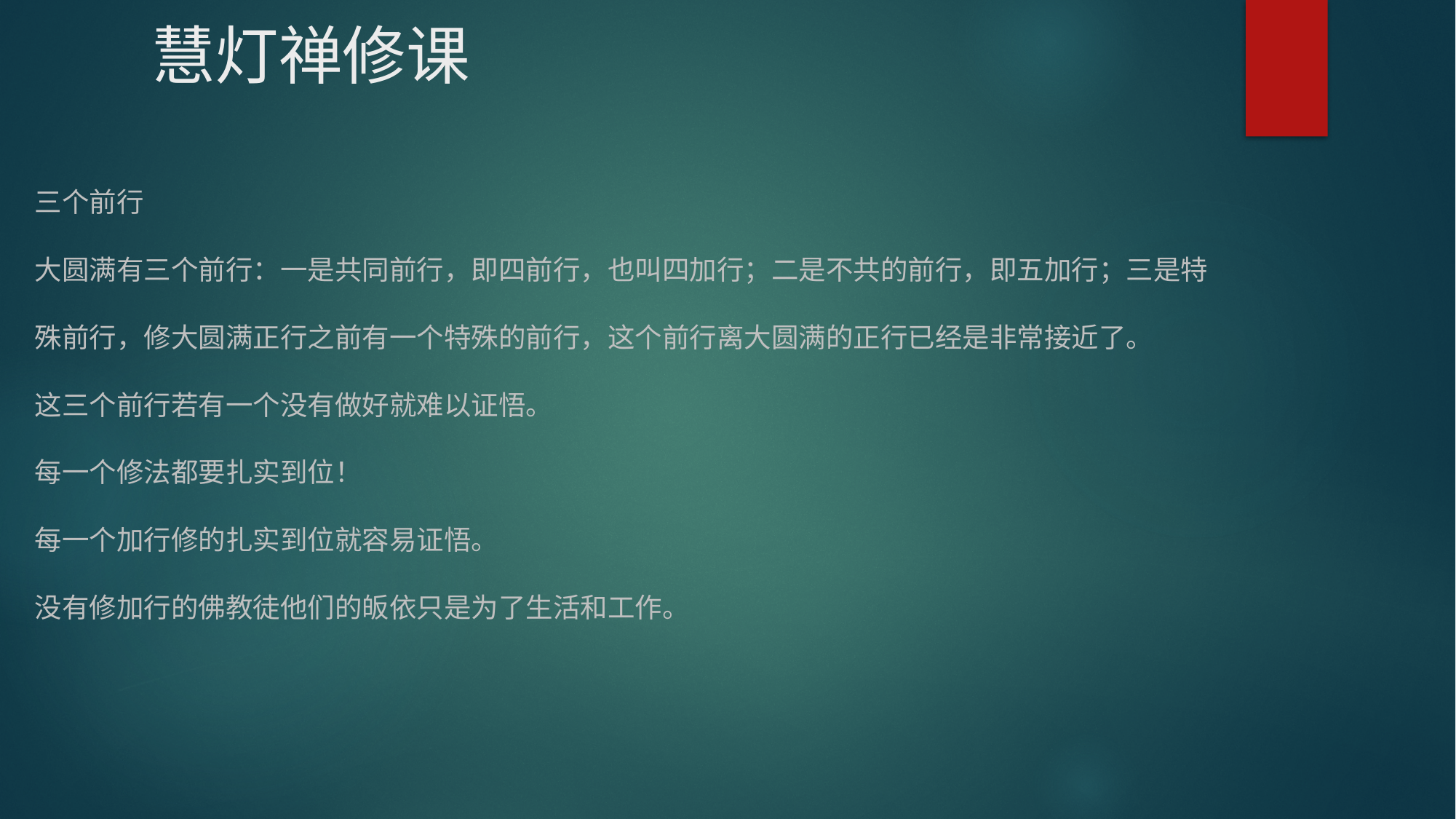

慧灯禅修课

三个前行
大圆满有三个前行：一是共同前行，即四前行，也叫四加行；二是不共的前行，即五加行；三是特
殊前行，修大圆满正行之前有一个特殊的前行，这个前行离大圆满的正行已经是非常接近了。
这三个前行若有一个没有做好就难以证悟。
每一个修法都要扎实到位！
每一个加行修的扎实到位就容易证悟。
没有修加行的佛教徒他们的皈依只是为了生活和工作。